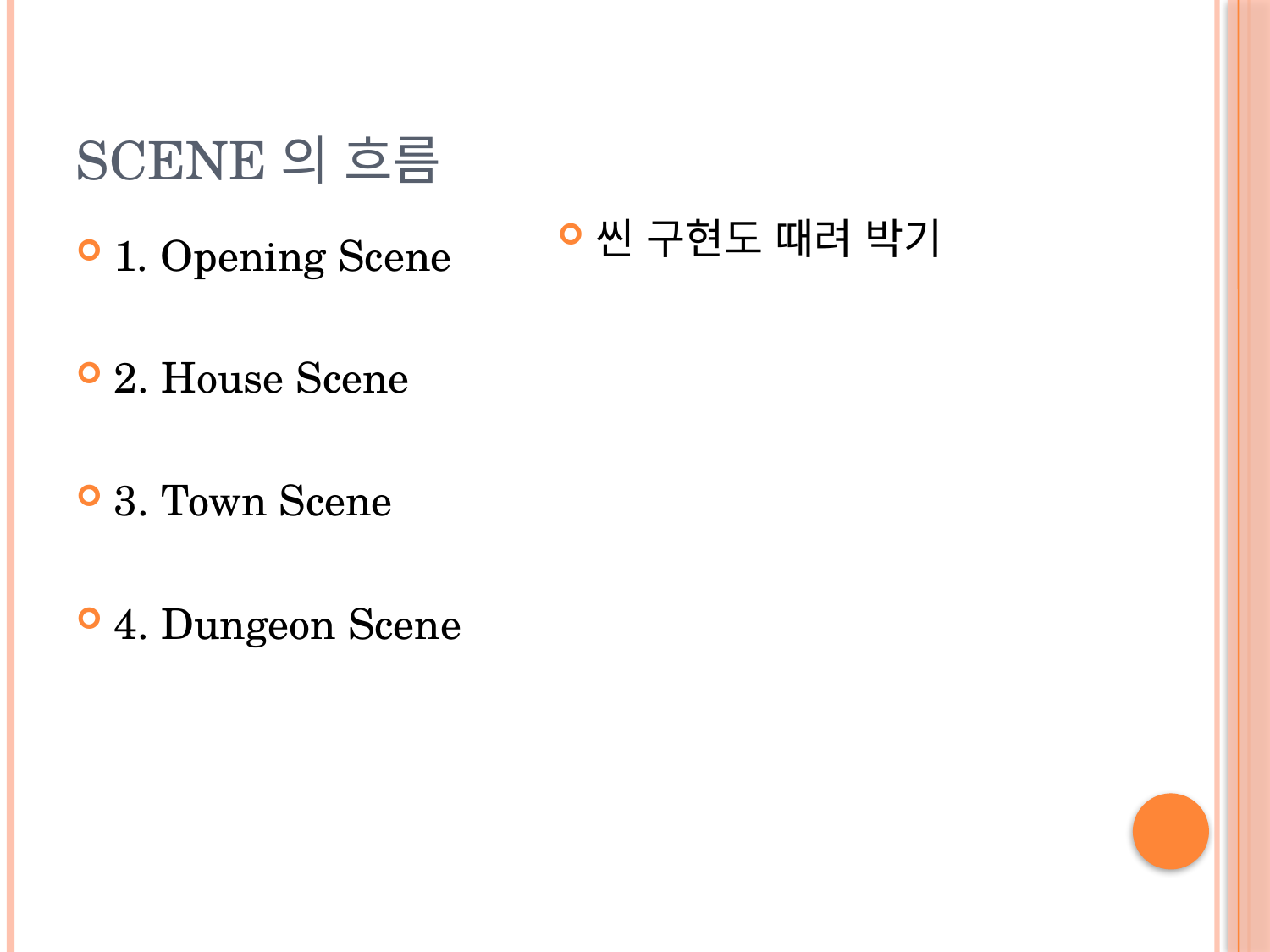

# Scene의 흐름
씬 구현도 때려 박기
1. Opening Scene

2. House Scene

3. Town Scene

4. Dungeon Scene